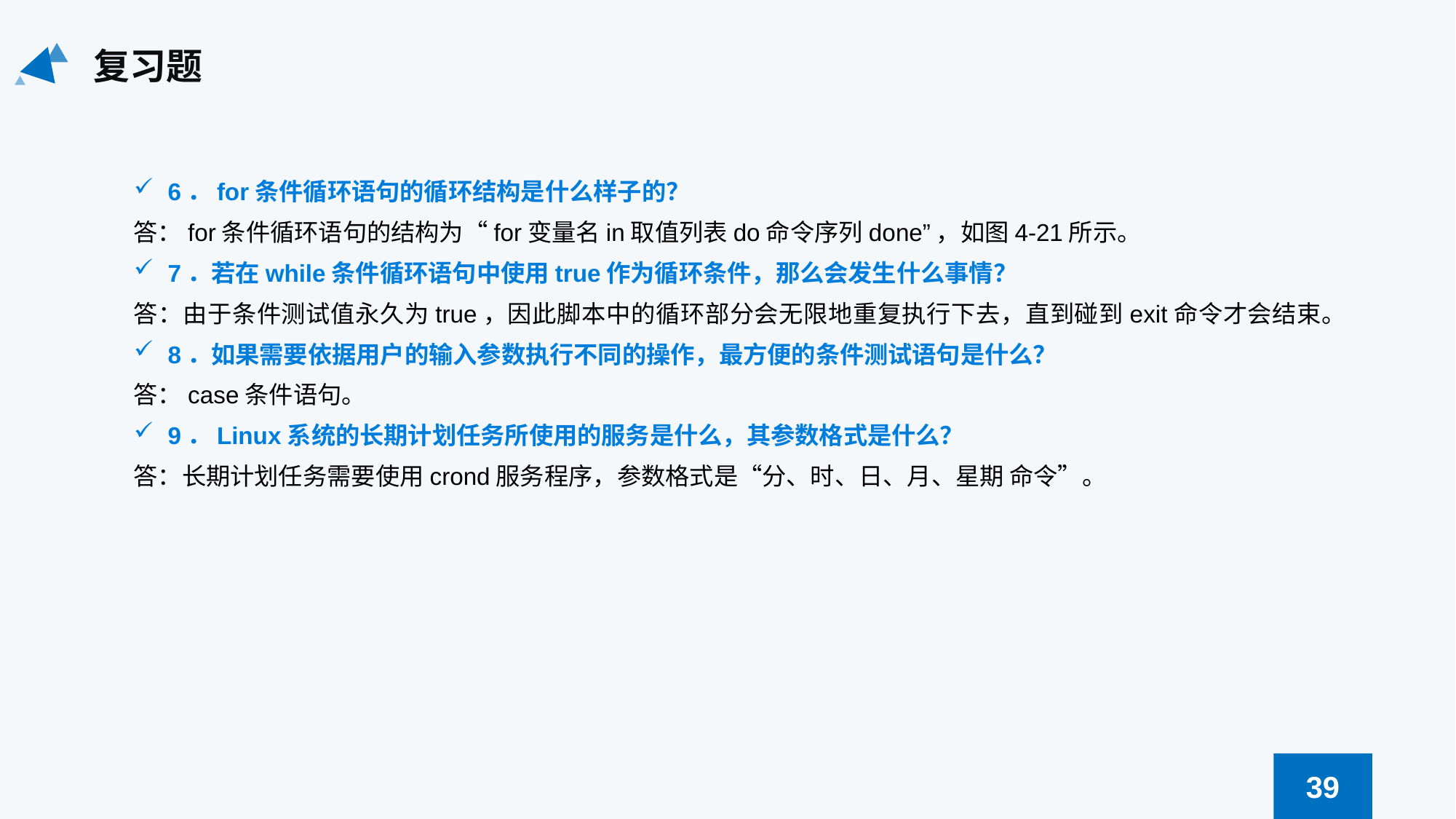

复习题

6．for条件循环语句的循环结构是什么样子的？
答：for条件循环语句的结构为“for变量名in取值列表do命令序列done”，如图4-21所示。
7．若在while条件循环语句中使用true作为循环条件，那么会发生什么事情？
答：由于条件测试值永久为true，因此脚本中的循环部分会无限地重复执行下去，直到碰到exit命令才会结束。
8．如果需要依据用户的输入参数执行不同的操作，最方便的条件测试语句是什么？
答：case条件语句。
9．Linux系统的长期计划任务所使用的服务是什么，其参数格式是什么？
答：长期计划任务需要使用crond服务程序，参数格式是“分、时、日、月、星期 命令”。

39